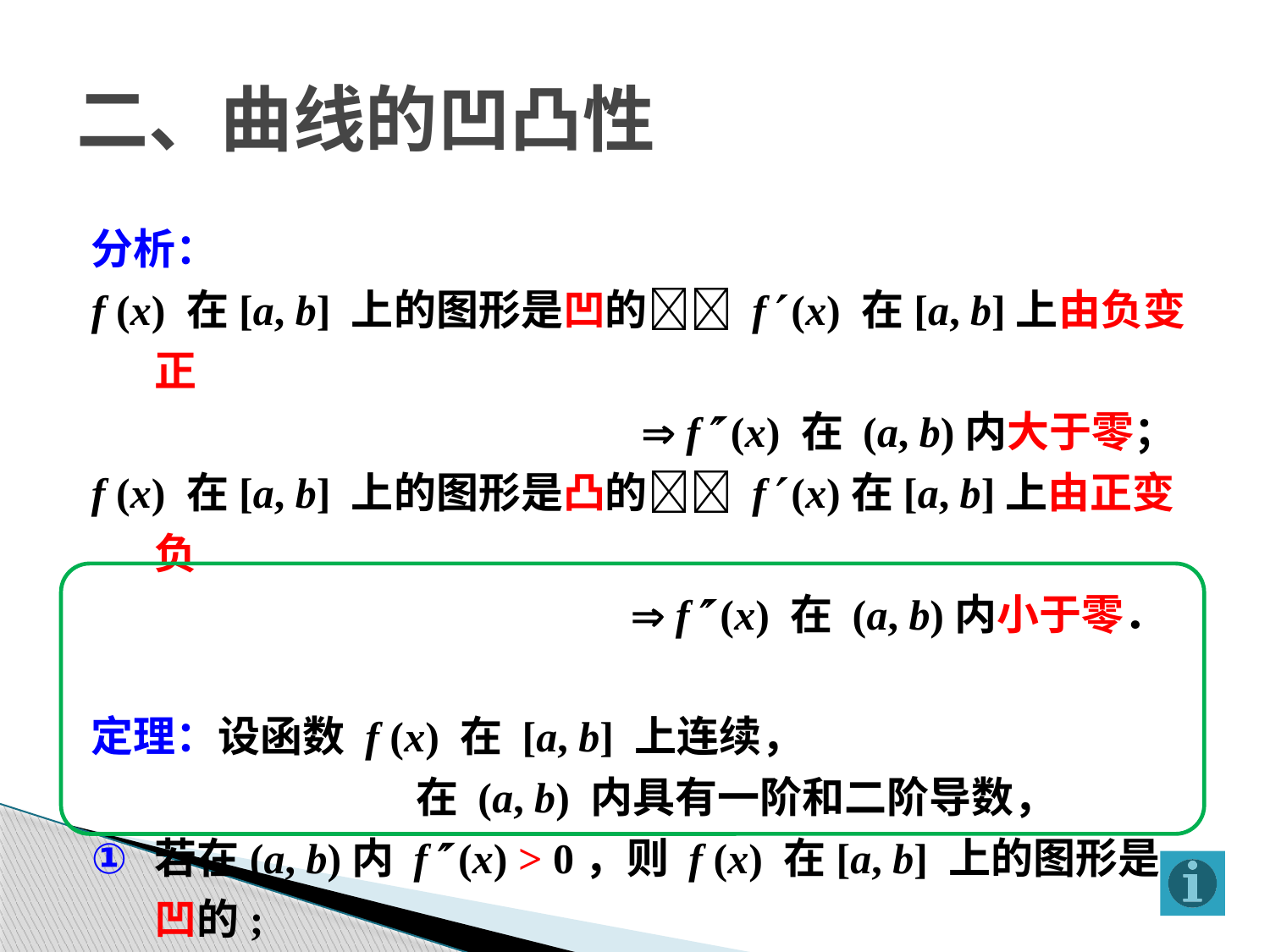

# 二、曲线的凹凸性
分析：
f (x) 在[a, b] 上的图形是凹的 ⇒ f′ (x) 在[a, b]上由负变正
                                                   ⇒ f″ (x) 在 (a, b)内大于零；
f (x) 在[a, b] 上的图形是凸的 ⇒ f′ (x)在[a, b]上由正变负
                                                  ⇒ f″ (x) 在 (a, b)内小于零．

定理：设函数 f (x) 在 [a, b] 上连续，
                                 在 (a, b) 内具有一阶和二阶导数，
若在(a, b)内 f″ (x) > 0，则 f (x) 在[a, b] 上的图形是凹的;
若在(a, b)内 f″ (x) < 0，则 f (x) 在[a, b] 上的图形是凸的.